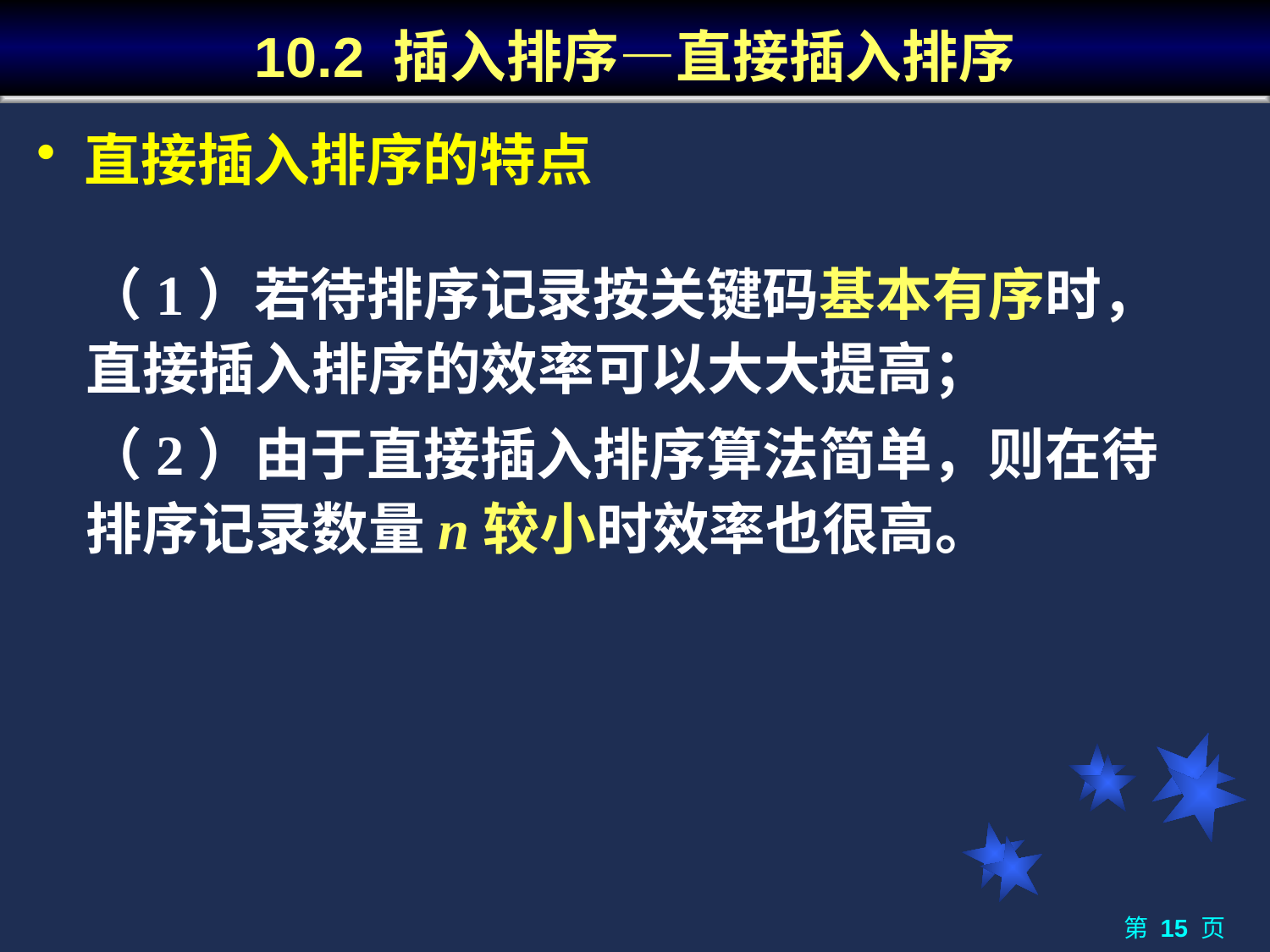

# 10.2 插入排序—直接插入排序
直接插入排序的特点
（1）若待排序记录按关键码基本有序时，直接插入排序的效率可以大大提高；
（2）由于直接插入排序算法简单，则在待排序记录数量n较小时效率也很高。
第 15 页